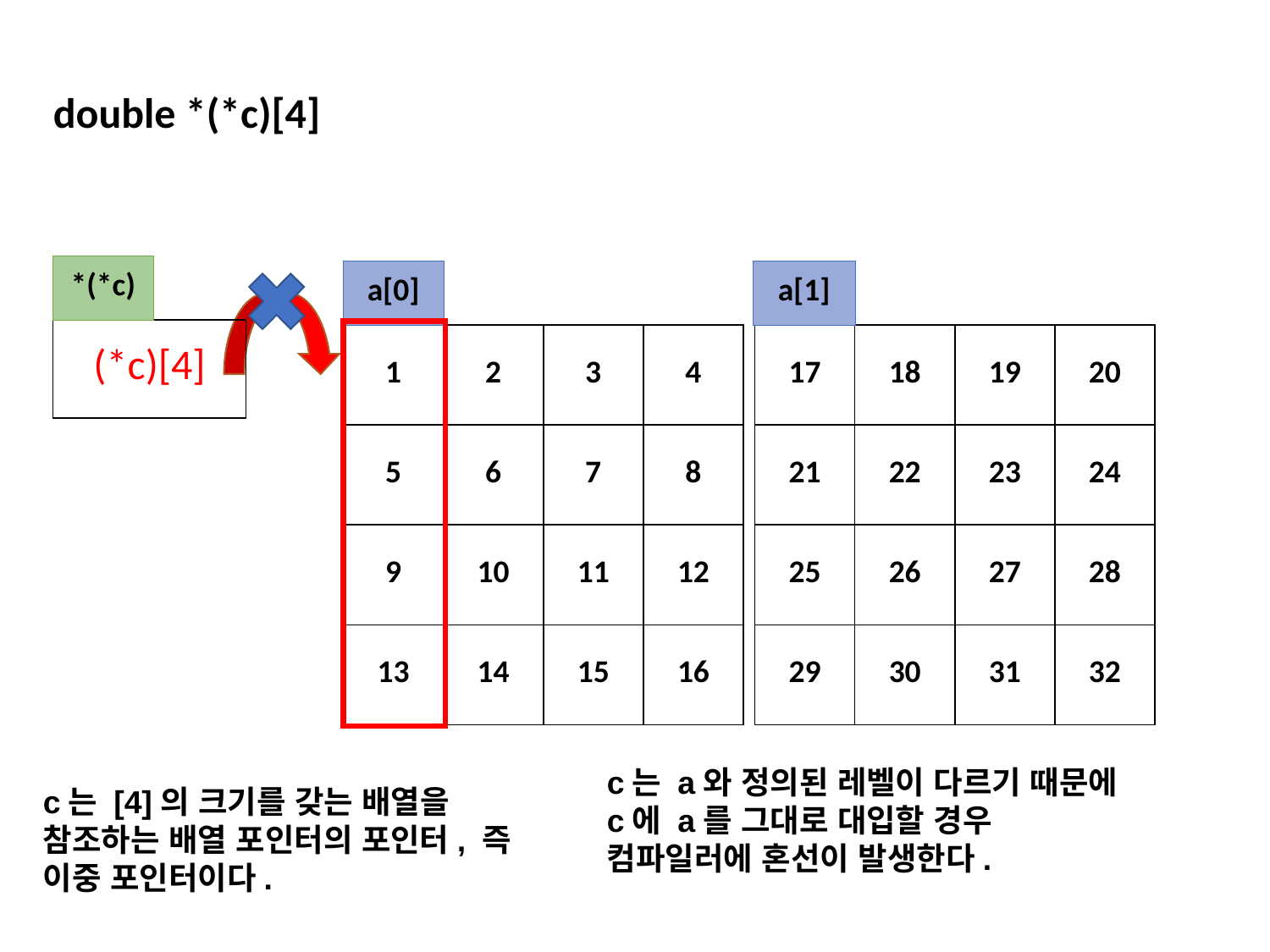

double *(*c)[4]
| \*(\*c) |
| --- |

| a[0] |
| --- |
| a[1] |
| --- |

| (\*c)[4] |
| --- |

| 1 | 2 | 3 | 4 |
| --- | --- | --- | --- |
| 5 | 6 | 7 | 8 |
| 9 | 10 | 11 | 12 |
| 13 | 14 | 15 | 16 |
| 17 | 18 | 19 | 20 |
| --- | --- | --- | --- |
| 21 | 22 | 23 | 24 |
| 25 | 26 | 27 | 28 |
| 29 | 30 | 31 | 32 |
c는 a와 정의된 레벨이 다르기 때문에 c에 a를 그대로 대입할 경우 컴파일러에 혼선이 발생한다.
c는 [4]의 크기를 갖는 배열을 참조하는 배열 포인터의 포인터, 즉 이중 포인터이다.